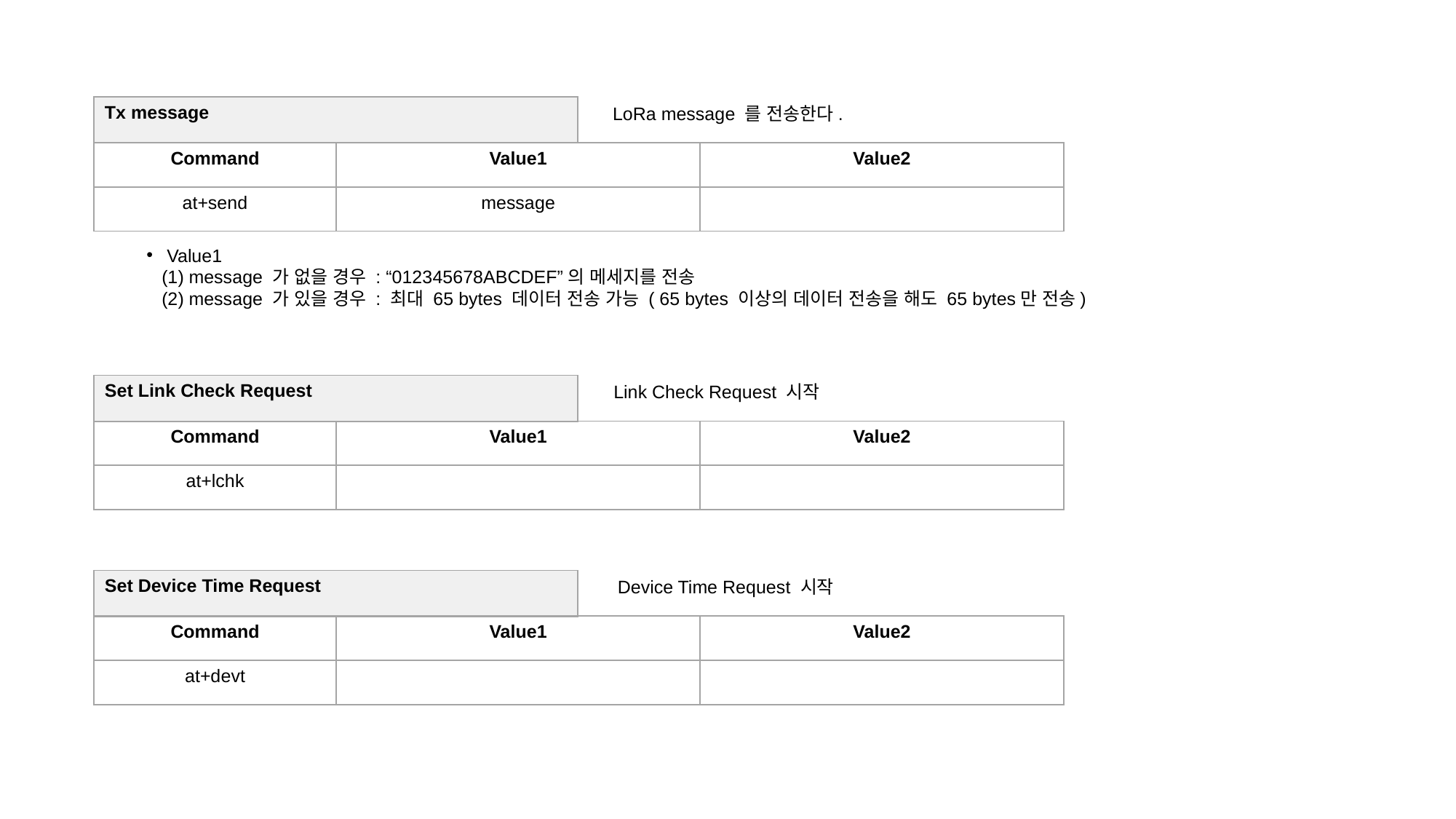

| Tx message |
| --- |
LoRa message 를 전송한다.
| Command | Value1 | Value2 |
| --- | --- | --- |
| at+send | message |  |
Value1
   (1) message 가 없을 경우 : “012345678ABCDEF”의 메세지를 전송
   (2) message 가 있을 경우 : 최대 65 bytes 데이터 전송 가능 ( 65 bytes 이상의 데이터 전송을 해도 65 bytes만 전송)
| Set Link Check Request |
| --- |
Link Check Request 시작
| Command | Value1 | Value2 |
| --- | --- | --- |
| at+lchk |  |  |
| Set Device Time Request |
| --- |
Device Time Request 시작
| Command | Value1 | Value2 |
| --- | --- | --- |
| at+devt |  |  |